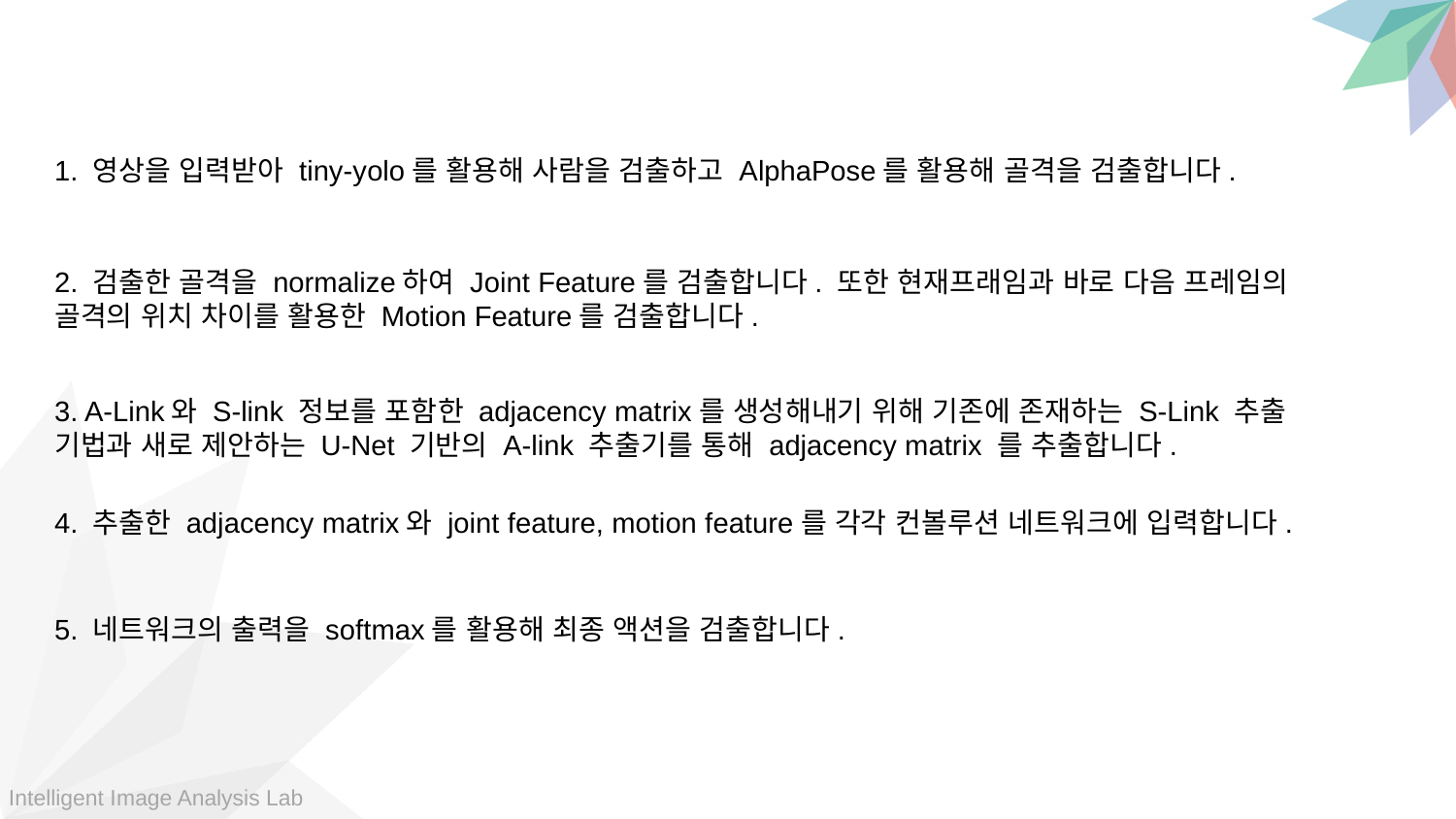

1. 영상을 입력받아 tiny-yolo를 활용해 사람을 검출하고 AlphaPose를 활용해 골격을 검출합니다.
2. 검출한 골격을 normalize하여 Joint Feature를 검출합니다. 또한 현재프래임과 바로 다음 프레임의 골격의 위치 차이를 활용한 Motion Feature를 검출합니다.
3. A-Link와 S-link 정보를 포함한 adjacency matrix를 생성해내기 위해 기존에 존재하는 S-Link 추출 기법과 새로 제안하는 U-Net 기반의 A-link 추출기를 통해 adjacency matrix 를 추출합니다.
4. 추출한 adjacency matrix와 joint feature, motion feature를 각각 컨볼루션 네트워크에 입력합니다.
5. 네트워크의 출력을 softmax를 활용해 최종 액션을 검출합니다.